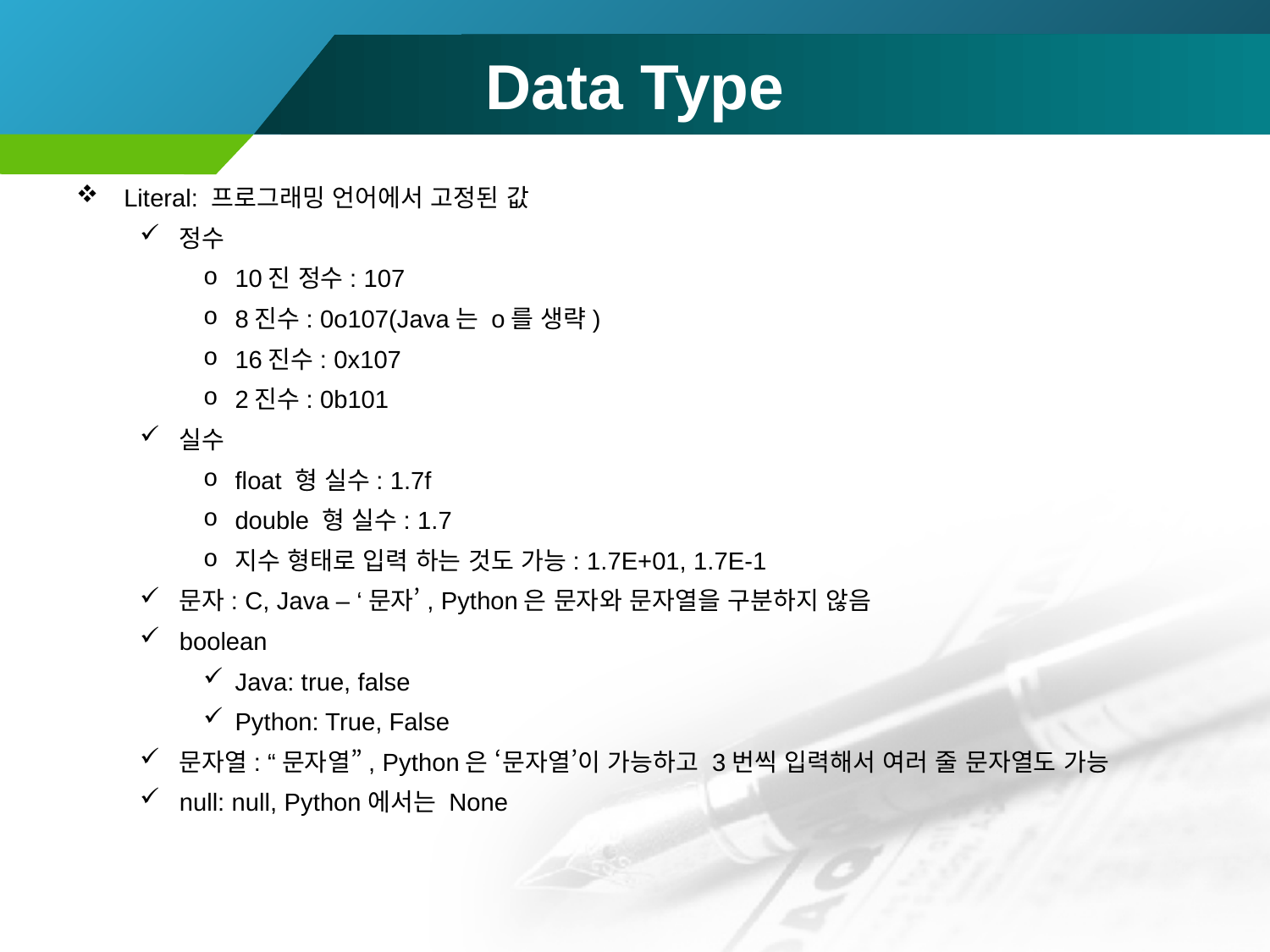

# Data Type
Literal: 프로그래밍 언어에서 고정된 값
정수
10진 정수: 107
8진수: 0o107(Java는 o를 생략)
16진수: 0x107
2진수: 0b101
실수
float 형 실수: 1.7f
double 형 실수: 1.7
지수 형태로 입력 하는 것도 가능: 1.7E+01, 1.7E-1
문자: C, Java – ‘문자’, Python은 문자와 문자열을 구분하지 않음
boolean
Java: true, false
Python: True, False
문자열: “문자열”, Python은 ‘문자열’이 가능하고 3번씩 입력해서 여러 줄 문자열도 가능
null: null, Python에서는 None